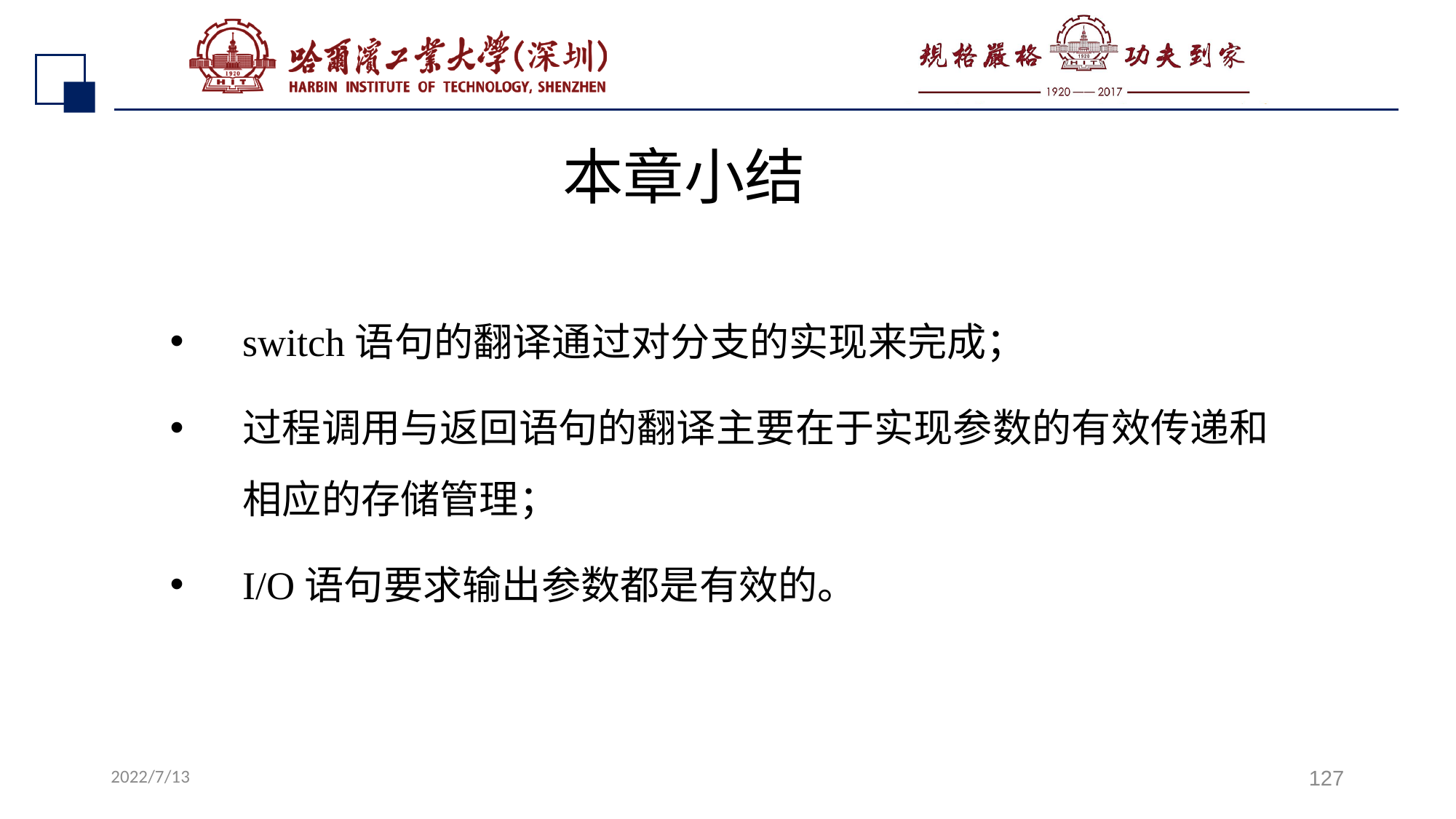

# 本章小结
switch语句的翻译通过对分支的实现来完成；
过程调用与返回语句的翻译主要在于实现参数的有效传递和相应的存储管理；
I/O语句要求输出参数都是有效的。
2022/7/13
127